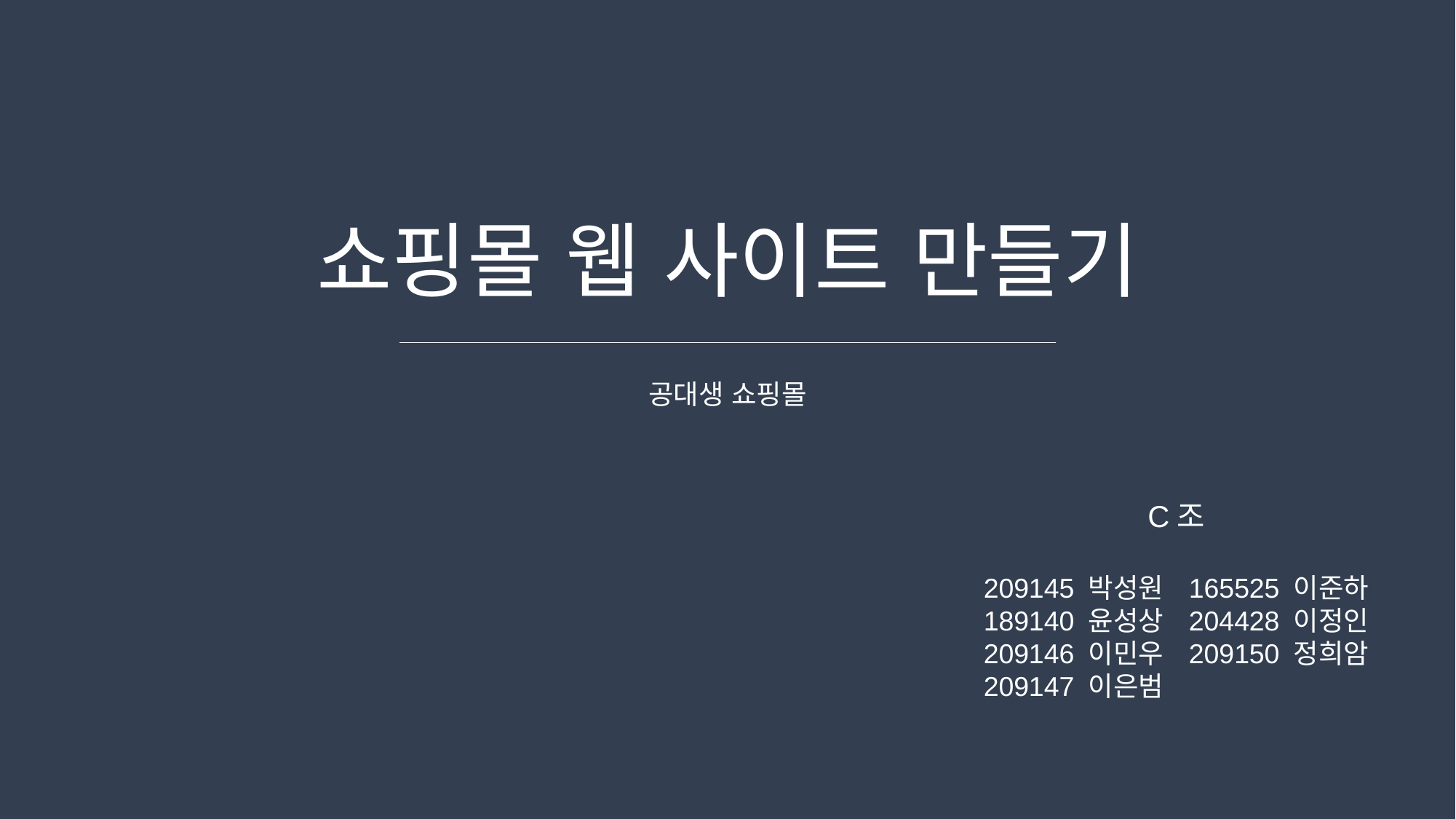

쇼핑몰 웹 사이트 만들기
공대생 쇼핑몰
C조
209145 박성원
189140 윤성상
209146 이민우
209147 이은범
165525 이준하
204428 이정인
209150 정희암